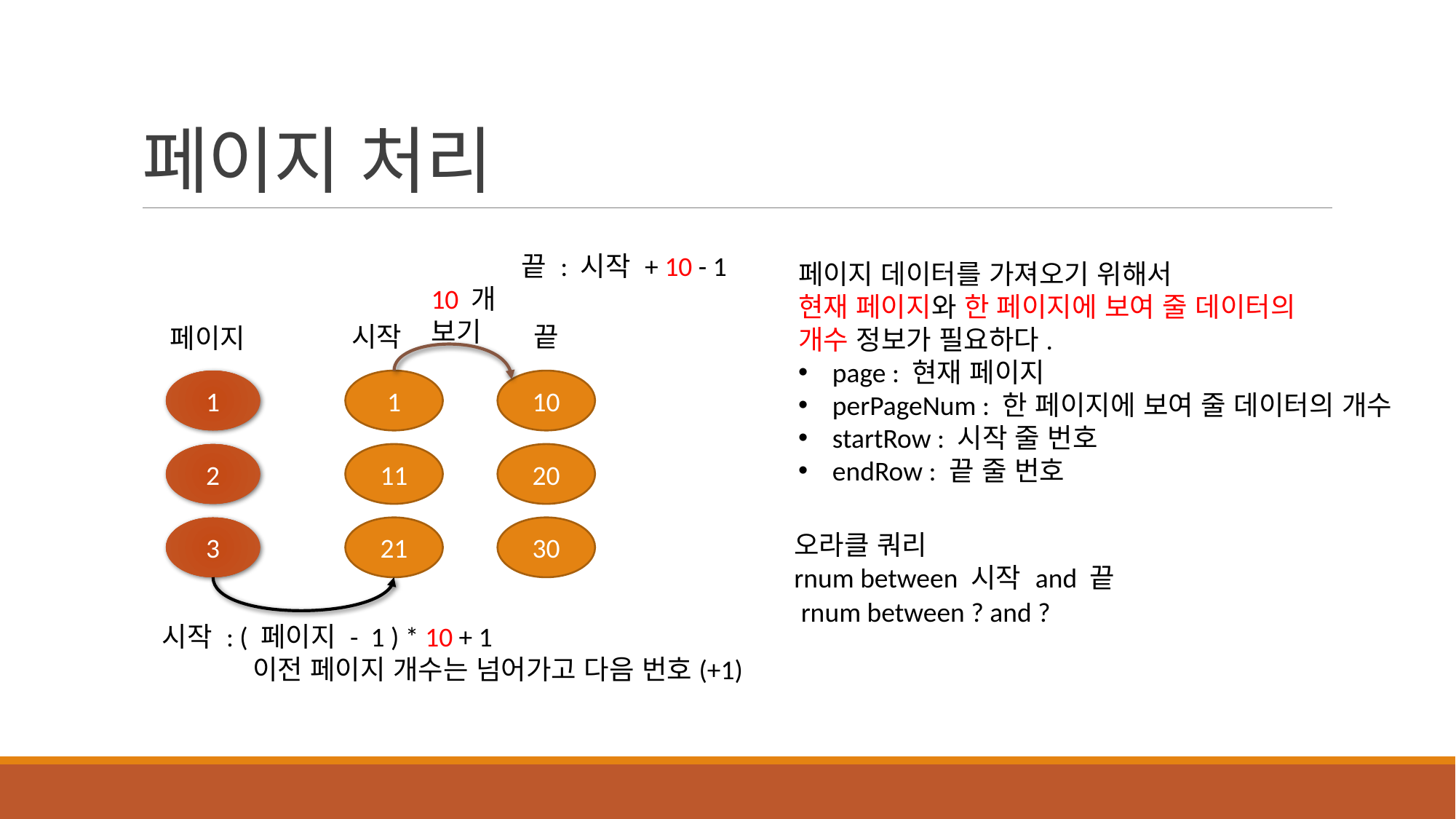

# 페이지 처리
끝 : 시작 + 10 - 1
페이지 데이터를 가져오기 위해서
현재 페이지와 한 페이지에 보여 줄 데이터의
개수 정보가 필요하다.
page : 현재 페이지
perPageNum : 한 페이지에 보여 줄 데이터의 개수
startRow : 시작 줄 번호
endRow : 끝 줄 번호
10 개
보기
시작
끝
페이지
1
1
10
2
11
20
3
21
30
오라클 쿼리
rnum between 시작 and 끝
rnum between ? and ?
시작 : ( 페이지 -  1 ) * 10 + 1
           이전 페이지 개수는 넘어가고 다음 번호(+1)